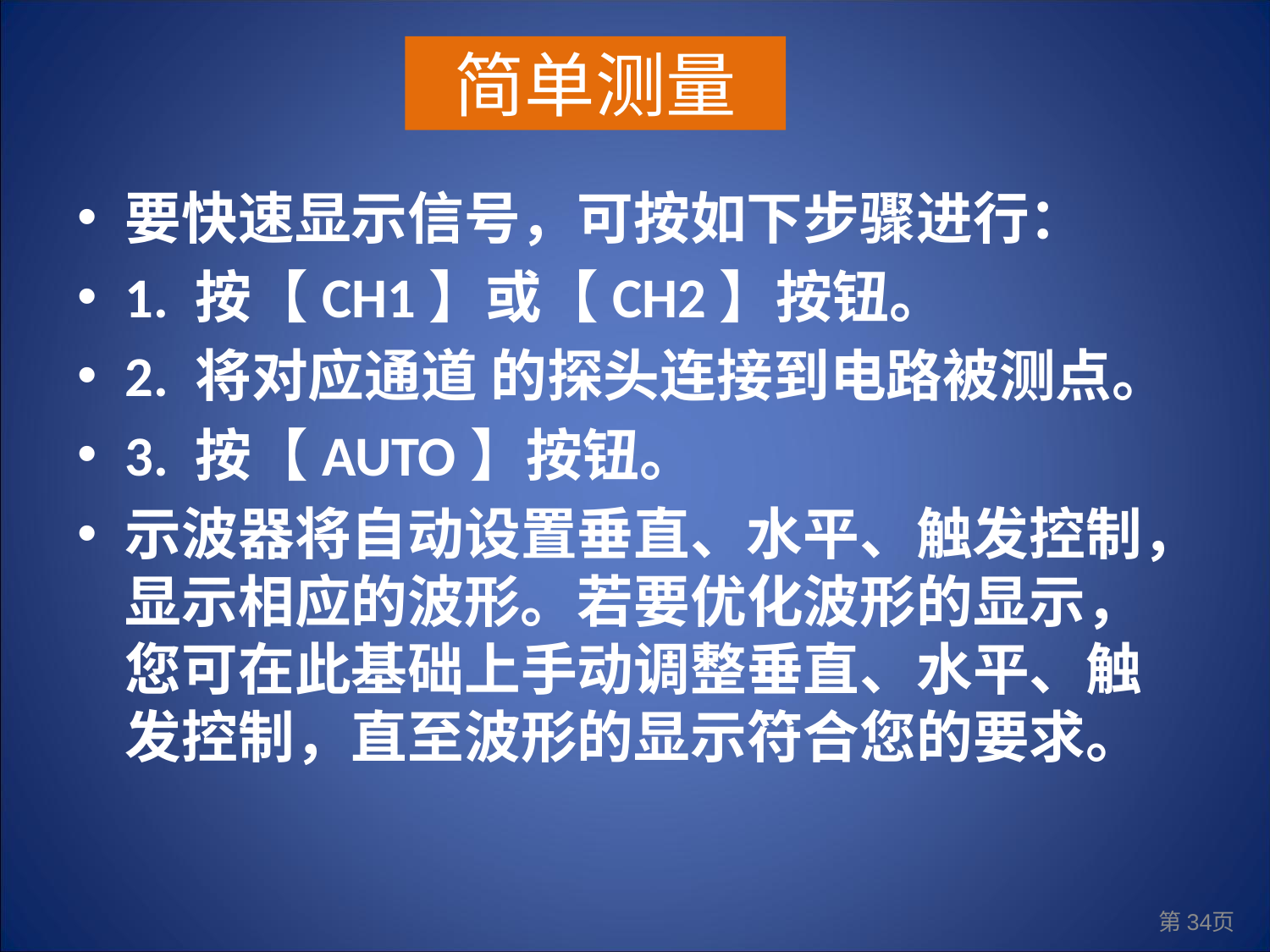

简单测量
要快速显示信号，可按如下步骤进行：
1. 按【CH1】或【CH2】按钮。
2. 将对应通道 的探头连接到电路被测点。
3. 按【AUTO】按钮。
示波器将自动设置垂直、水平、触发控制，显示相应的波形。若要优化波形的显示，您可在此基础上手动调整垂直、水平、触发控制，直至波形的显示符合您的要求。